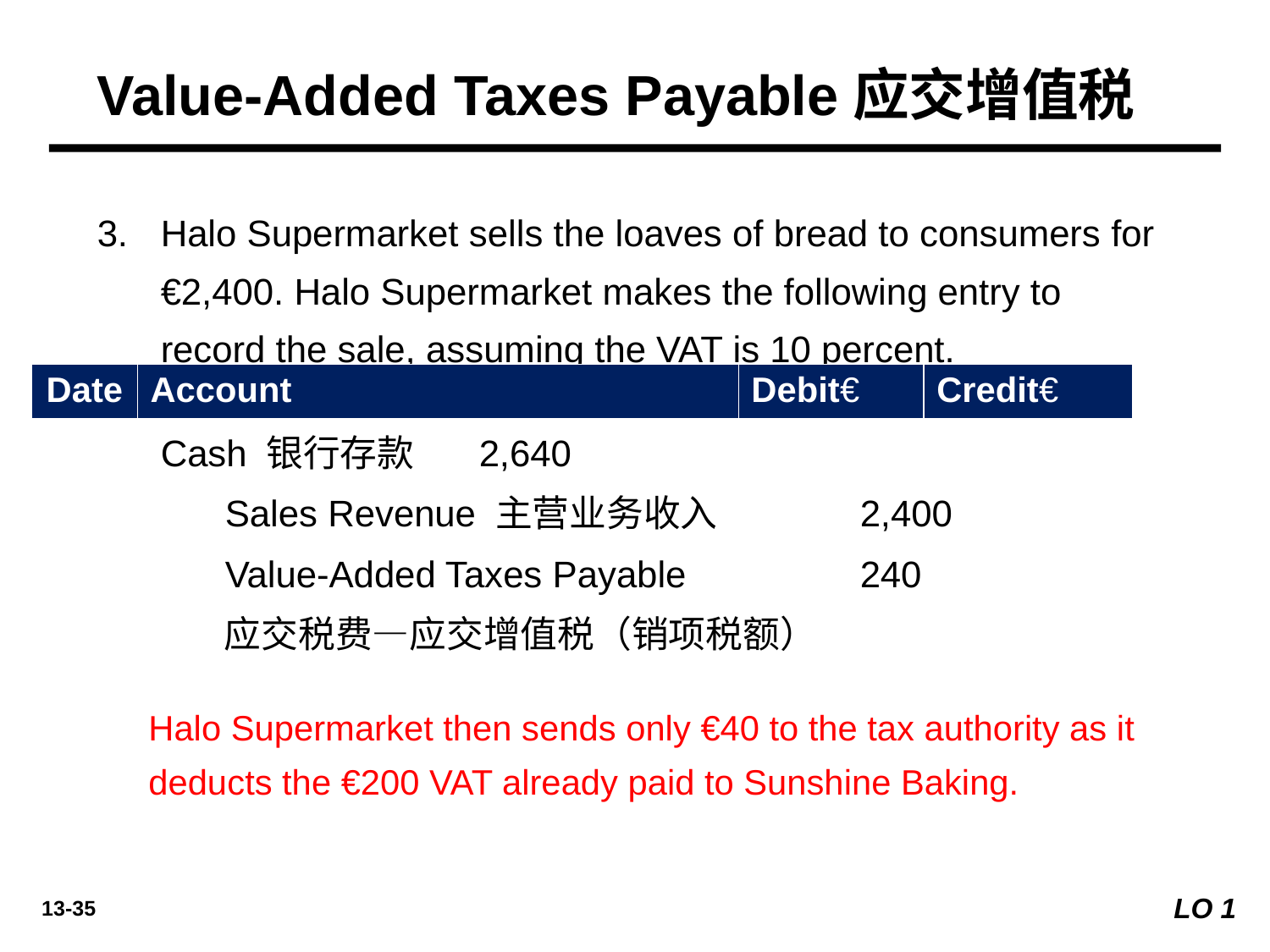

Value-Added Taxes Payable应交增值税

Halo Supermarket sells the loaves of bread to consumers for €2,400. Halo Supermarket makes the following entry to record the sale, assuming the VAT is 10 percent.
| Date | Account | Debit€ | Credit€ |
| --- | --- | --- | --- |
Cash 银行存款	2,640
	Sales Revenue 主营业务收入		2,400
	Value-Added Taxes Payable 		240
应交税费—应交增值税（销项税额）

Halo Supermarket then sends only €40 to the tax authority as it deducts the €200 VAT already paid to Sunshine Baking.
LO 1